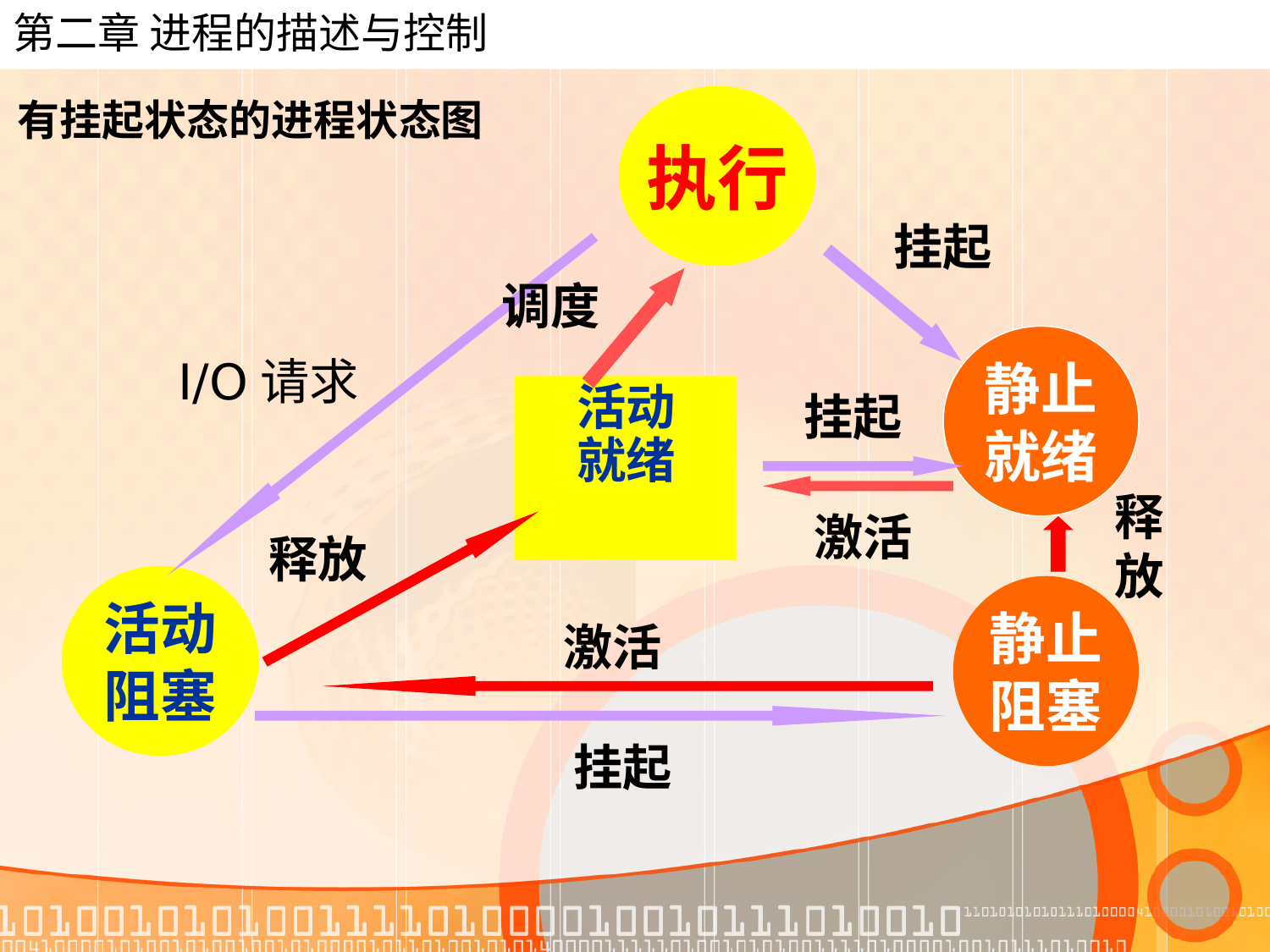

第二章 进程的描述与控制
执行
# 有挂起状态的进程状态图
挂起
调度

静止
就绪
I/O请求
活动
就绪
挂起

释放
激活

释放
活动
阻塞
静止
阻塞

激活

挂起